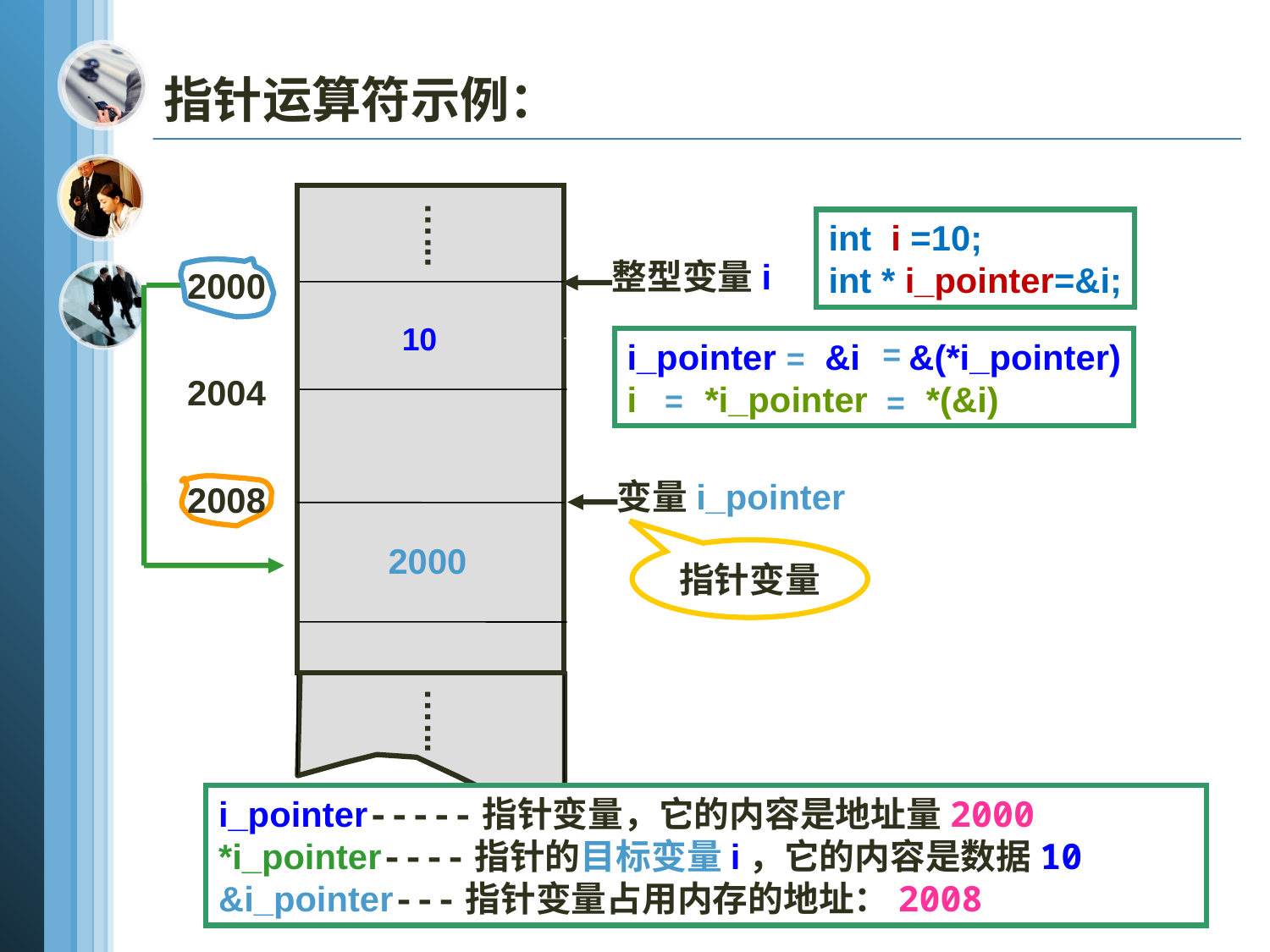

# 指针运算符示例：

…...
整型变量i
2000

10

2004

变量i_pointer
2008

…...

2000
指针变量

int  i =10;
int * i_pointer=&i;
i_pointer     &i     &(*i_pointer)
i       *i_pointer      *(&i)
=
=
=
=
i_pointer-----指针变量，它的内容是地址量2000
*i_pointer----指针的目标变量i，它的内容是数据10
&i_pointer---指针变量占用内存的地址：2008